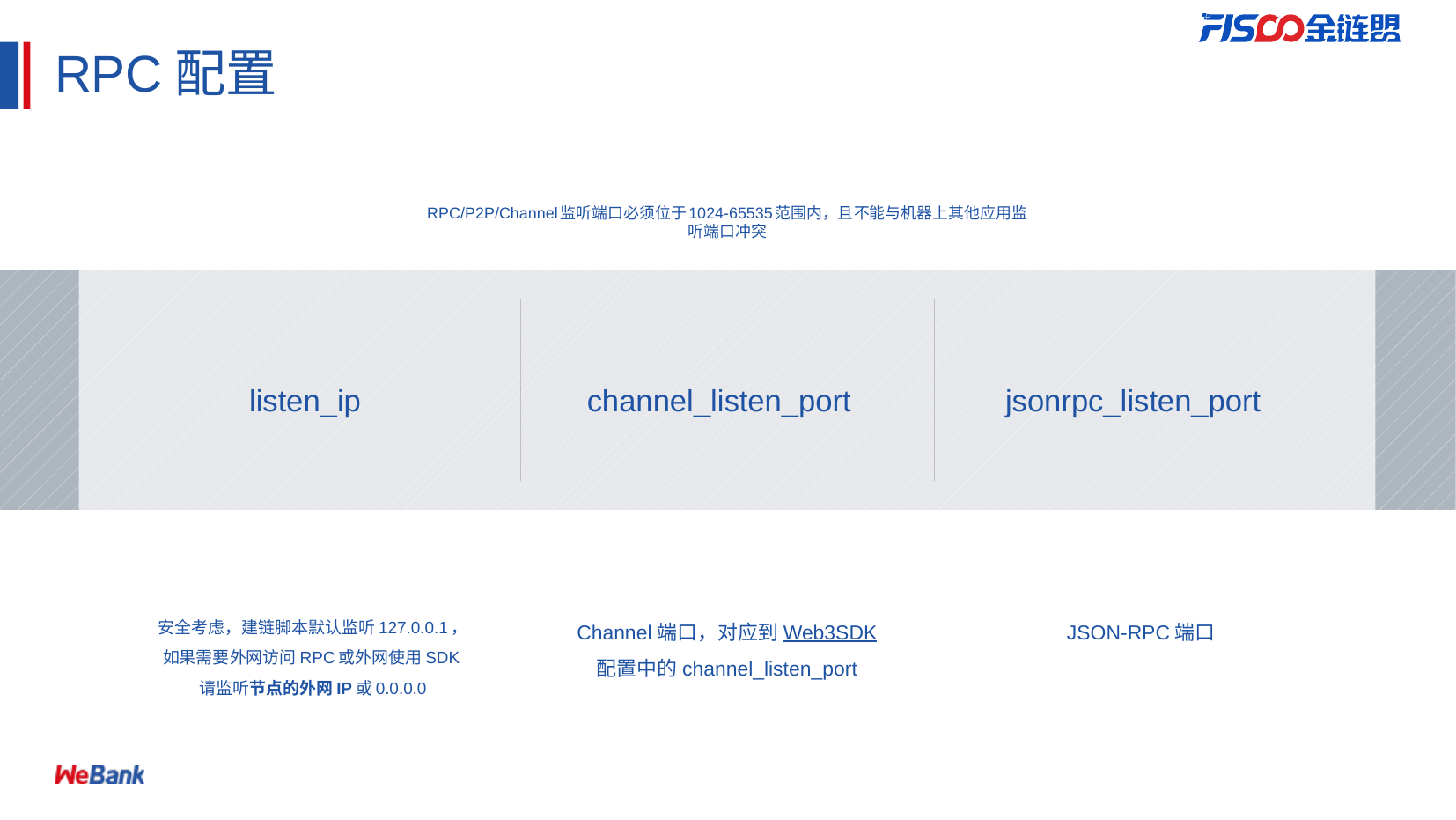

# RPC配置
RPC/P2P/Channel监听端口必须位于1024-65535范围内，且不能与机器上其他应用监听端口冲突

channel_listen_port
Channel端口，对应到Web3SDK配置中的channel_listen_port

listen_ip
安全考虑，建链脚本默认监听127.0.0.1，如果需要外网访问RPC或外网使用SDK请监听节点的外网IP或0.0.0.0
jsonrpc_listen_port
JSON-RPC端口